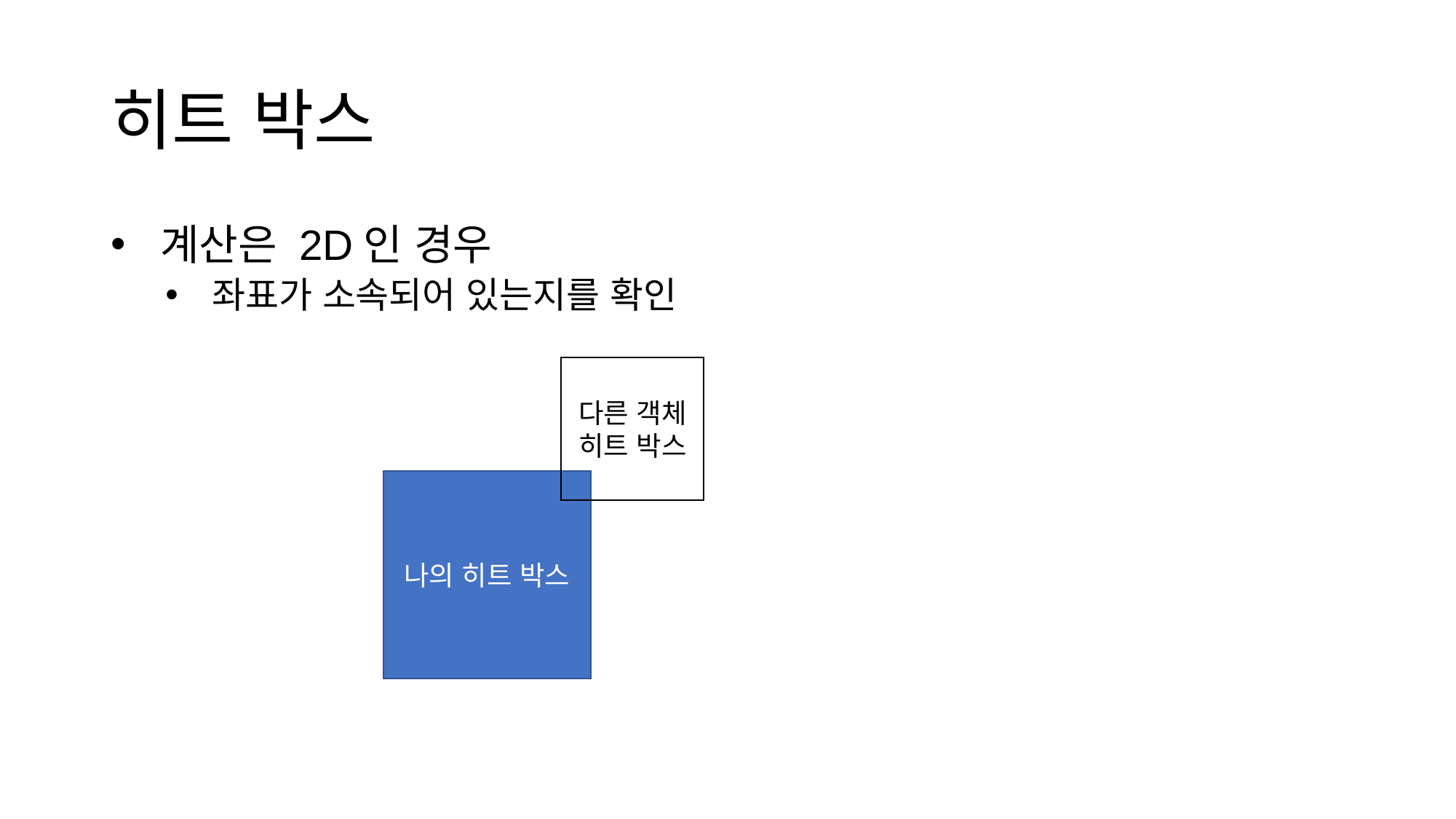

# 히트 박스
 계산은 2D인 경우
 좌표가 소속되어 있는지를 확인
다른 객체
히트 박스
나의 히트 박스